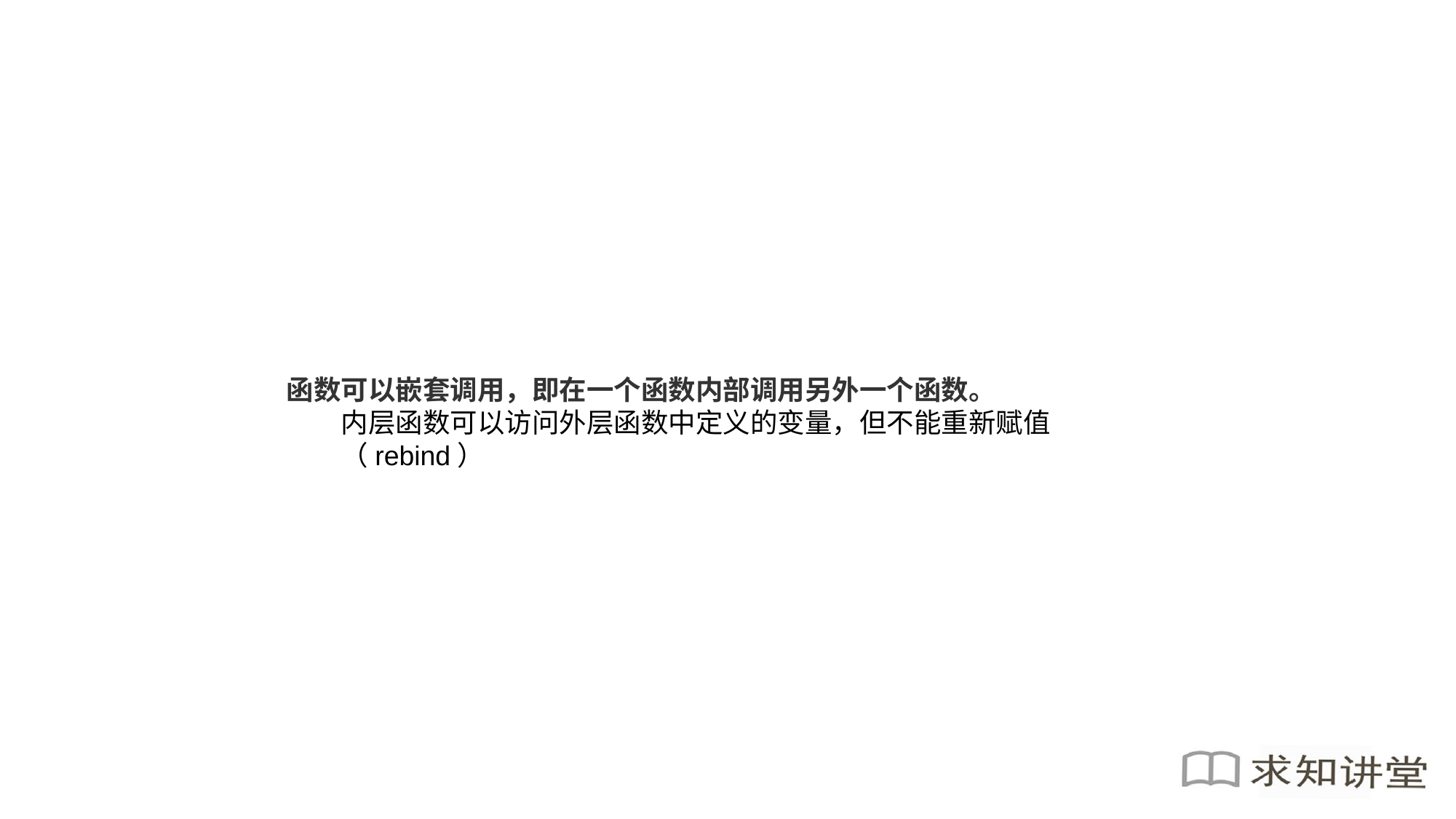

函数可以嵌套调用，即在一个函数内部调用另外一个函数。
内层函数可以访问外层函数中定义的变量，但不能重新赋值（rebind）